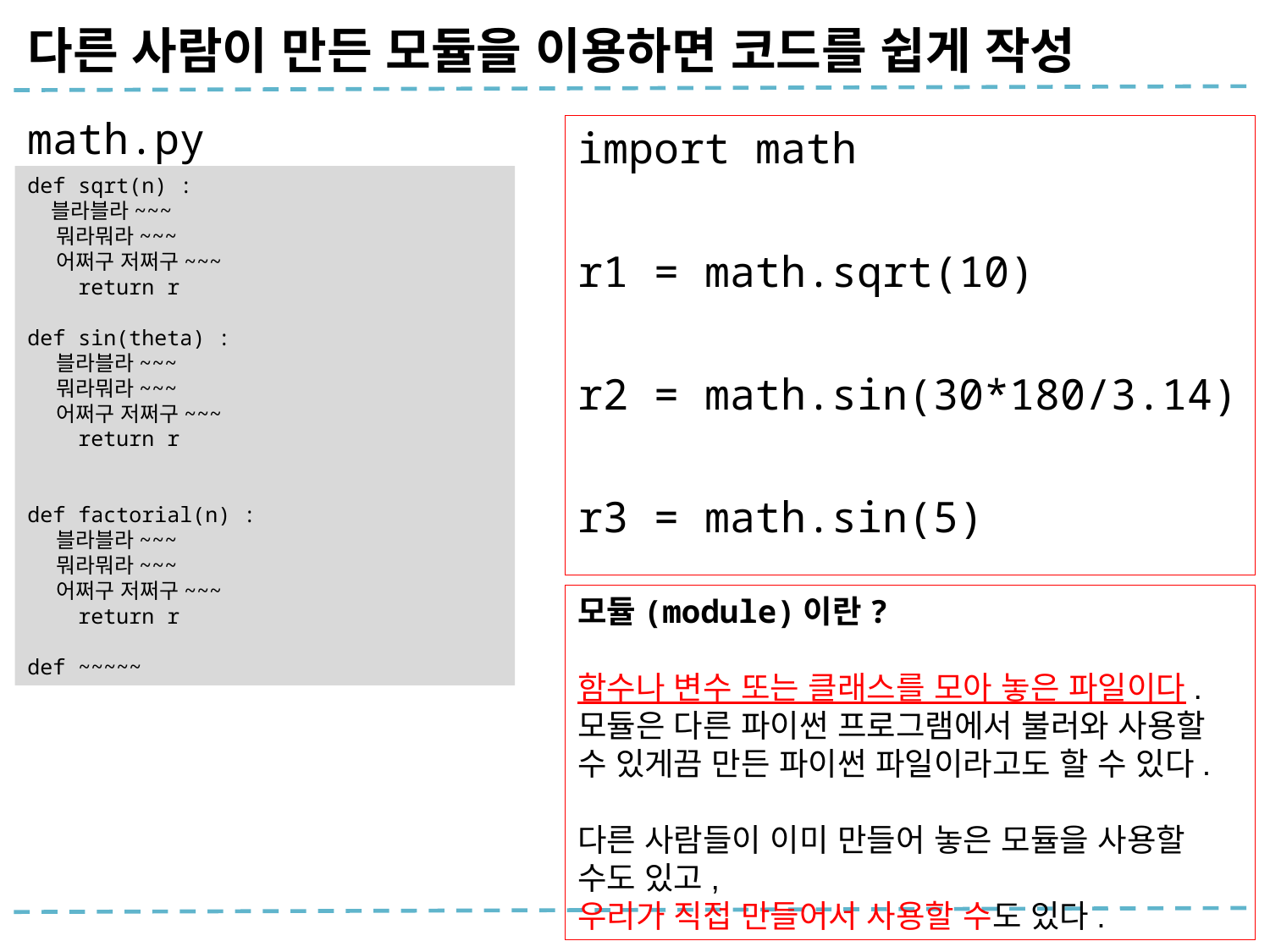

# 다른 사람이 만든 모듈을 이용하면 코드를 쉽게 작성
math.py
import math

r1 = math.sqrt(10)

r2 = math.sin(30*180/3.14)

r3 = math.sin(5)

def sqrt(n) :
    블라블라~~~
    뭐라뭐라~~~
    어쩌구 저쩌구~~~
    return r

def sin(theta) :
    블라블라~~~
    뭐라뭐라~~~
    어쩌구 저쩌구~~~
    return r

def factorial(n) :
    블라블라~~~
    뭐라뭐라~~~
    어쩌구 저쩌구~~~
    return r

def ~~~~~
모듈(module)이란?

함수나 변수 또는 클래스를 모아 놓은 파일이다.
모듈은 다른 파이썬 프로그램에서 불러와 사용할 수 있게끔 만든 파이썬 파일이라고도 할 수 있다.

다른 사람들이 이미 만들어 놓은 모듈을 사용할 수도 있고,
우리가 직접 만들어서 사용할 수도 있다.